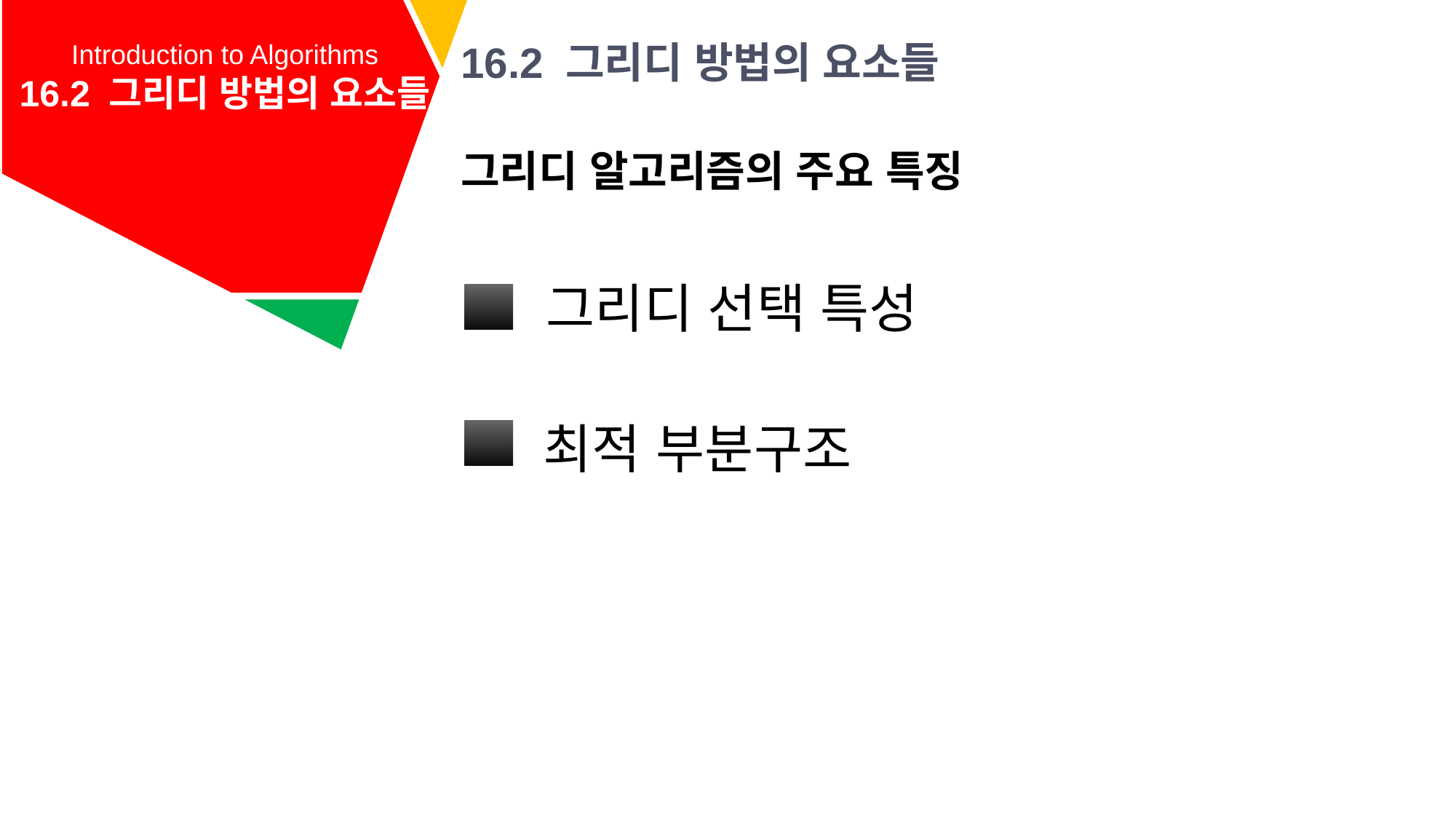

Introduction to Algorithms
16.2 그리디 방법의 요소들
16.2 그리디 방법의 요소들
Introduction to Algorithms
15. 동적 프로그래밍
그리디 알고리즘의 주요 특징
   그리디 선택 특성

  최적 부분구조